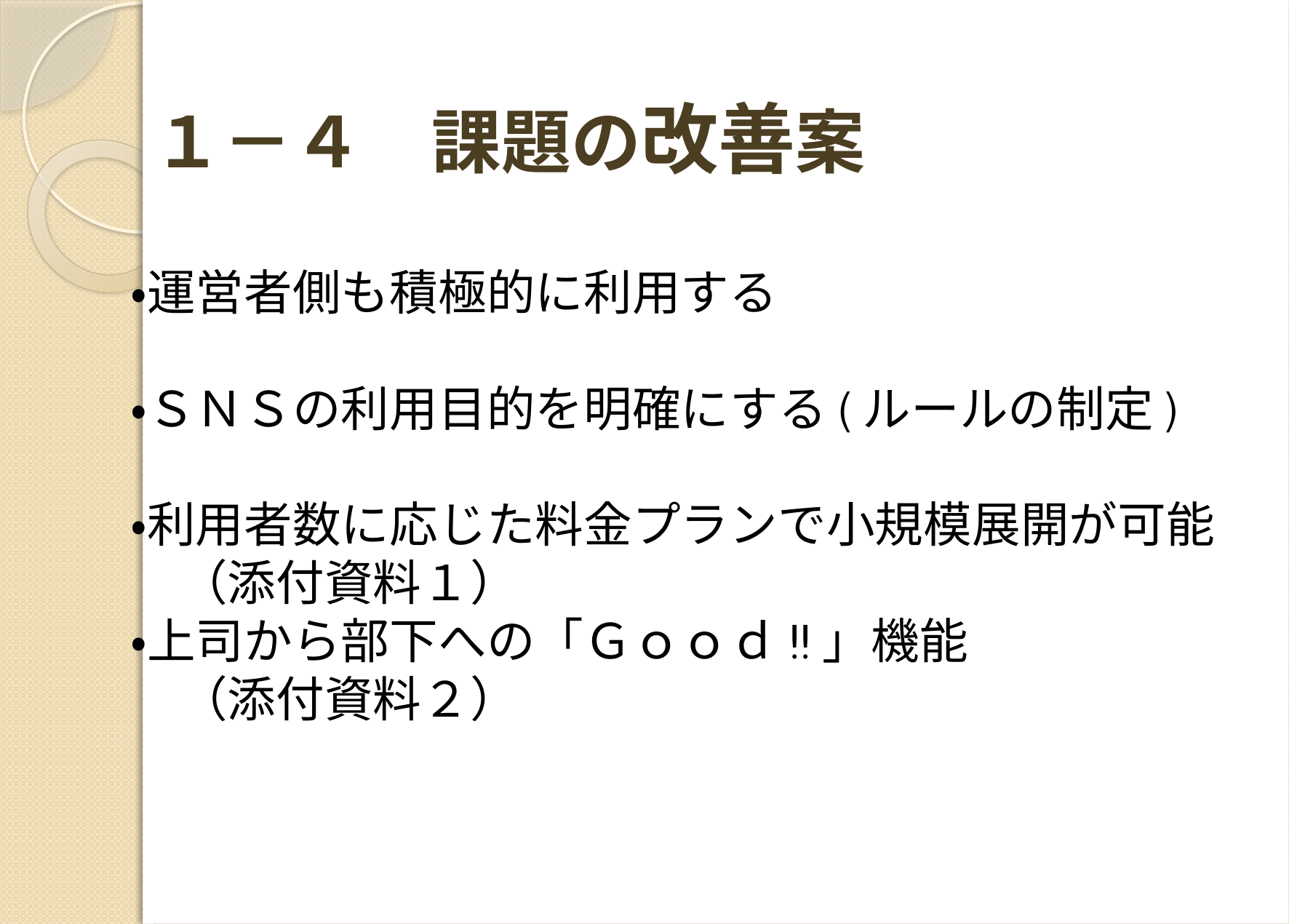

１－４　課題の改善案
・運営者側も積極的に利用する

・ＳＮＳの利用目的を明確にする(ルールの制定)

・利用者数に応じた料金プランで小規模展開が可能
　（添付資料１）
・上司から部下への「Ｇｏｏｄ!!」機能
　（添付資料２）